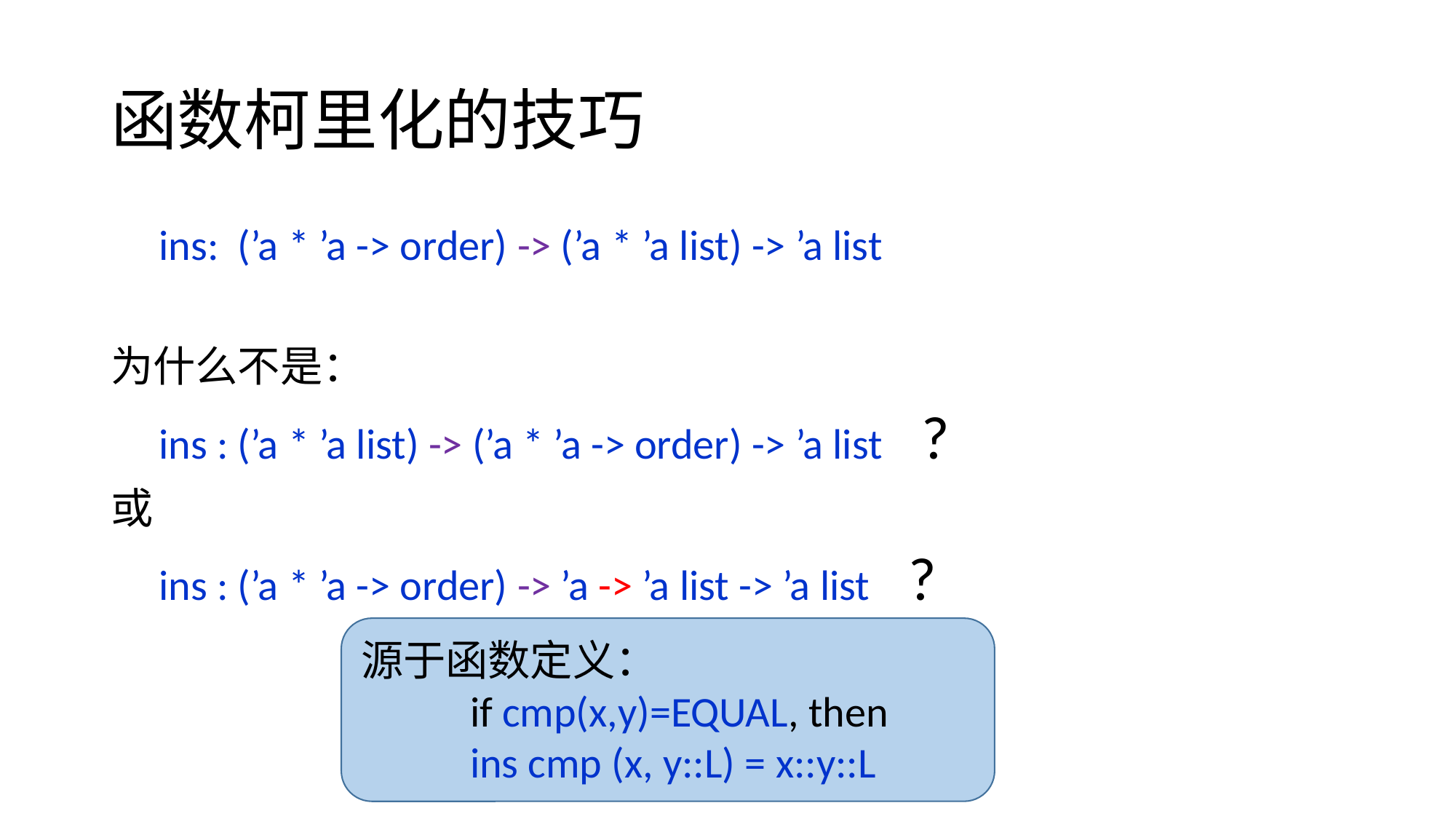

# 函数柯里化的技巧
     ins:  (’a * ’a -> order) -> (’a * ’a list) -> ’a list

为什么不是：
     ins : (’a * ’a list) -> (’a * ’a -> order) -> ’a list    ?
或
     ins : (’a * ’a -> order) -> ’a -> ’a list -> ’a list    ?
源于函数定义：
	if cmp(x,y)=EQUAL, then
	ins cmp (x, y::L) = x::y::L